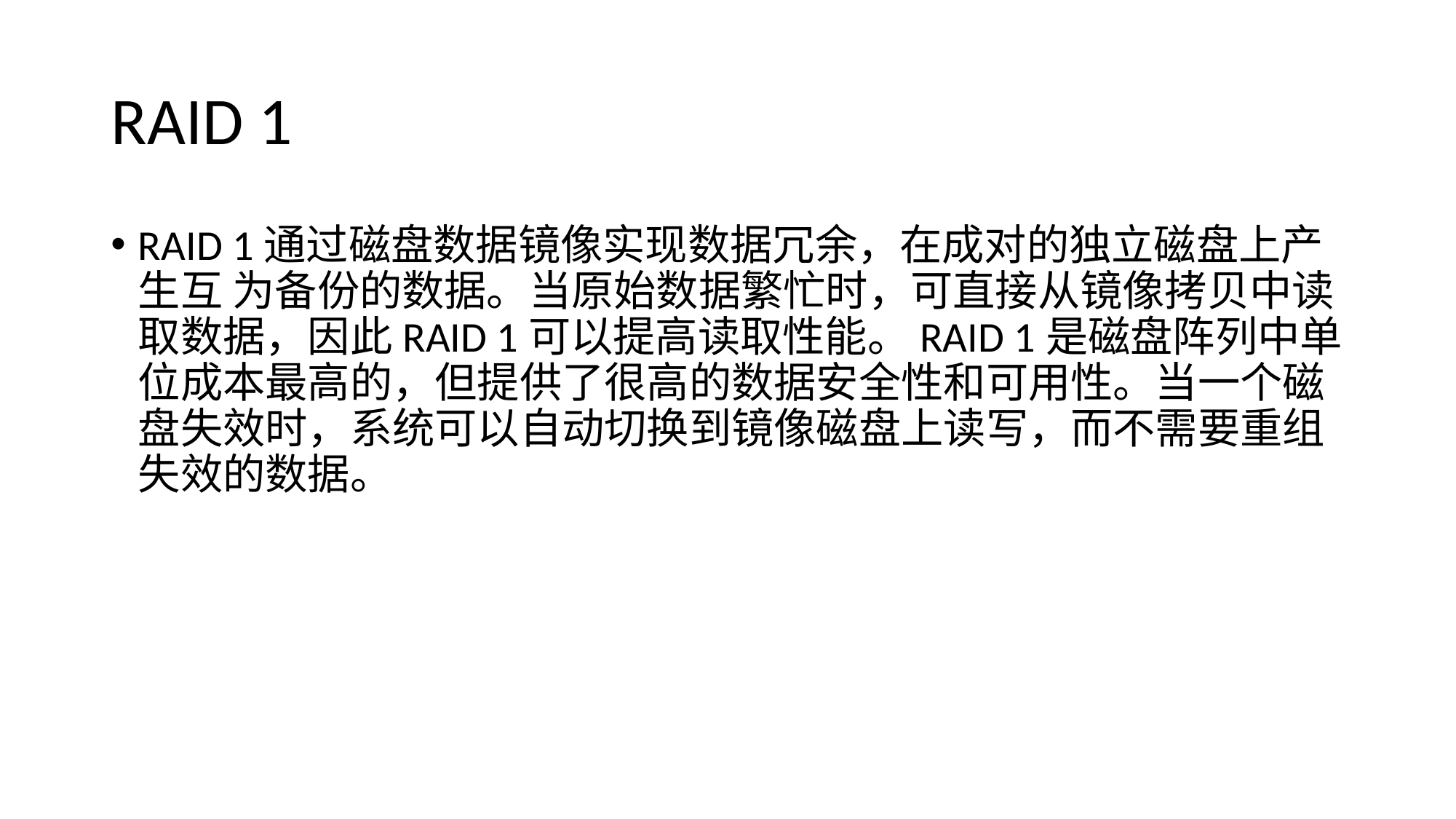

# RAID 1
RAID 1通过磁盘数据镜像实现数据冗余，在成对的独立磁盘上产生互 为备份的数据。当原始数据繁忙时，可直接从镜像拷贝中读取数据，因此RAID 1可以提高读取性能。RAID 1是磁盘阵列中单位成本最高的，但提供了很高的数据安全性和可用性。当一个磁盘失效时，系统可以自动切换到镜像磁盘上读写，而不需要重组失效的数据。